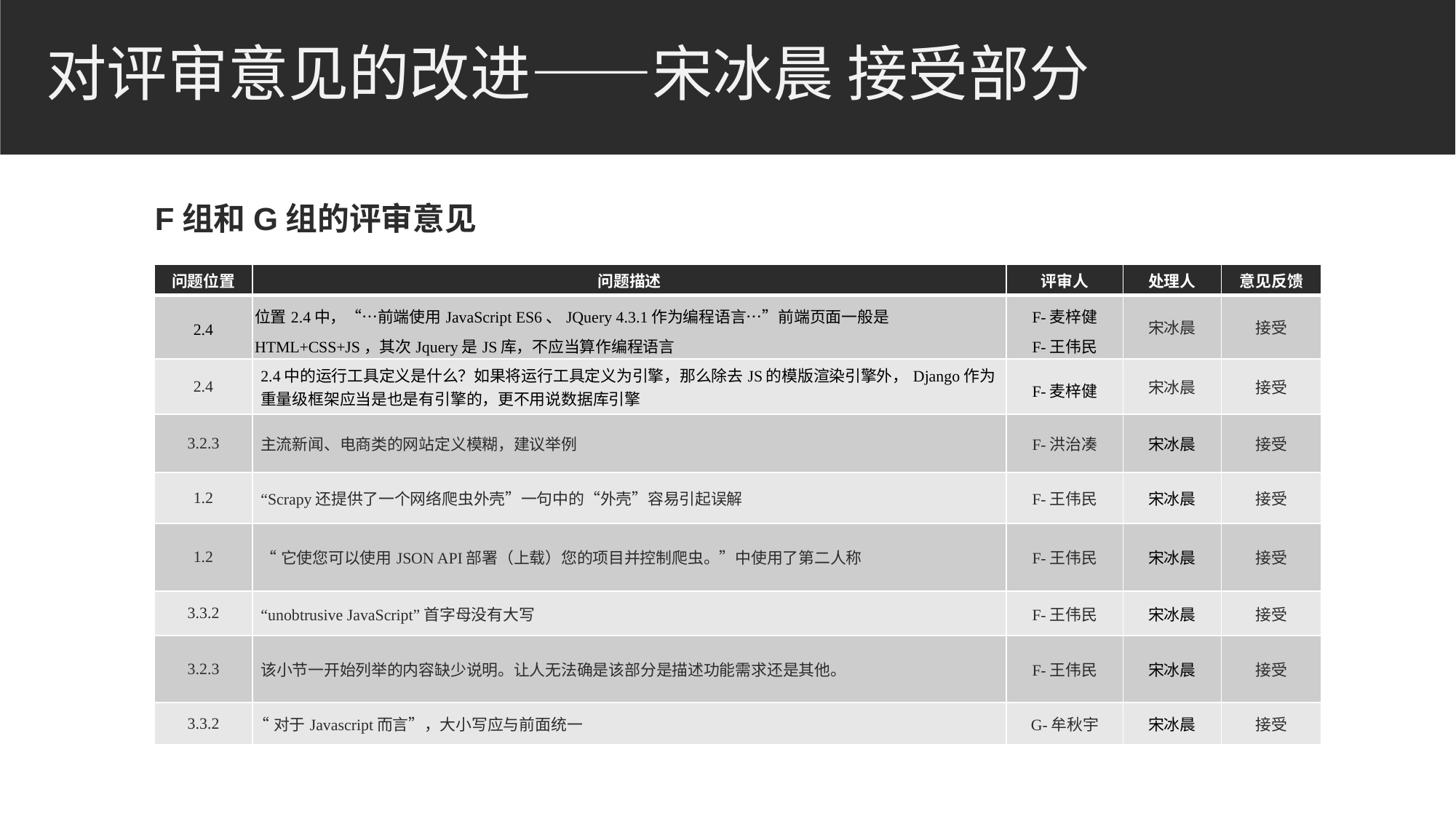

# 对评审意见的改进——宋冰晨 接受部分
F组和G组的评审意见
| 问题位置 | 问题描述 | 评审人 | 处理人 | 意见反馈 |
| --- | --- | --- | --- | --- |
| 2.4 | 位置2.4中，“…前端使用JavaScript ES6、JQuery 4.3.1作为编程语言…”前端页面一般是HTML+CSS+JS，其次Jquery是JS库，不应当算作编程语言 | F-麦梓健 F-王伟民 | 宋冰晨 | 接受 |
| 2.4 | 2.4中的运行工具定义是什么？如果将运行工具定义为引擎，那么除去JS的模版渲染引擎外，Django作为重量级框架应当是也是有引擎的，更不用说数据库引擎 | F-麦梓健 | 宋冰晨 | 接受 |
| 3.2.3 | 主流新闻、电商类的网站定义模糊，建议举例 | F-洪治凑 | 宋冰晨 | 接受 |
| 1.2 | “Scrapy还提供了一个网络爬虫外壳”一句中的“外壳”容易引起误解 | F-王伟民 | 宋冰晨 | 接受 |
| 1.2 | “它使您可以使用JSON API部署（上载）您的项目并控制爬虫。”中使用了第二人称 | F-王伟民 | 宋冰晨 | 接受 |
| 3.3.2 | “unobtrusive JavaScript”首字母没有大写 | F-王伟民 | 宋冰晨 | 接受 |
| 3.2.3 | 该小节一开始列举的内容缺少说明。让人无法确是该部分是描述功能需求还是其他。 | F-王伟民 | 宋冰晨 | 接受 |
| 3.3.2 | “对于Javascript而言”，大小写应与前面统一 | G-牟秋宇 | 宋冰晨 | 接受 |